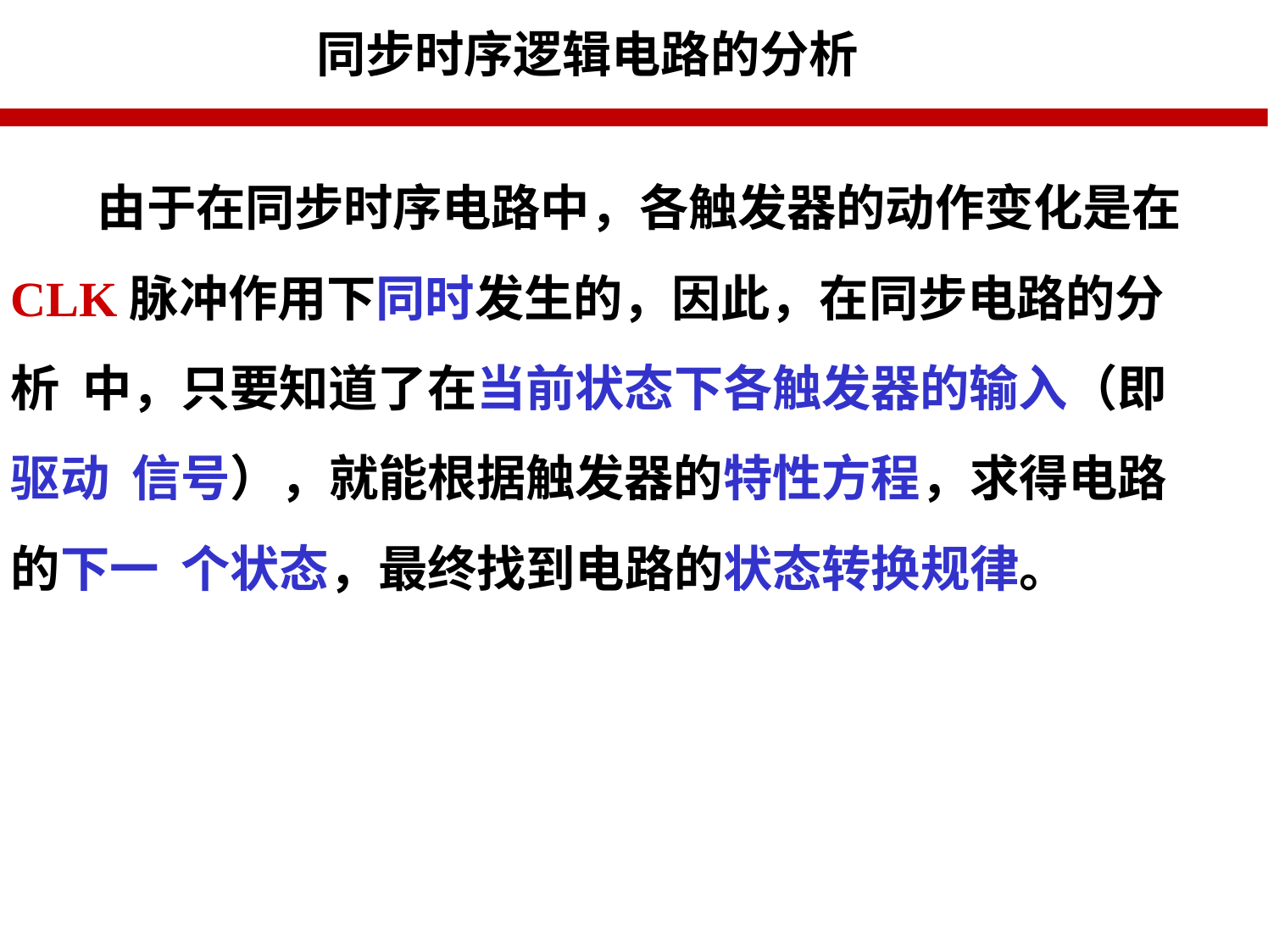

同步时序逻辑电路的分析

由于在同步时序电路中，各触发器的动作变化是在  CLK脉冲作用下同时发生的，因此，在同步电路的分析  中，只要知道了在当前状态下各触发器的输入（即驱动  信号），就能根据触发器的特性方程，求得电路的下一  个状态，最终找到电路的状态转换规律。